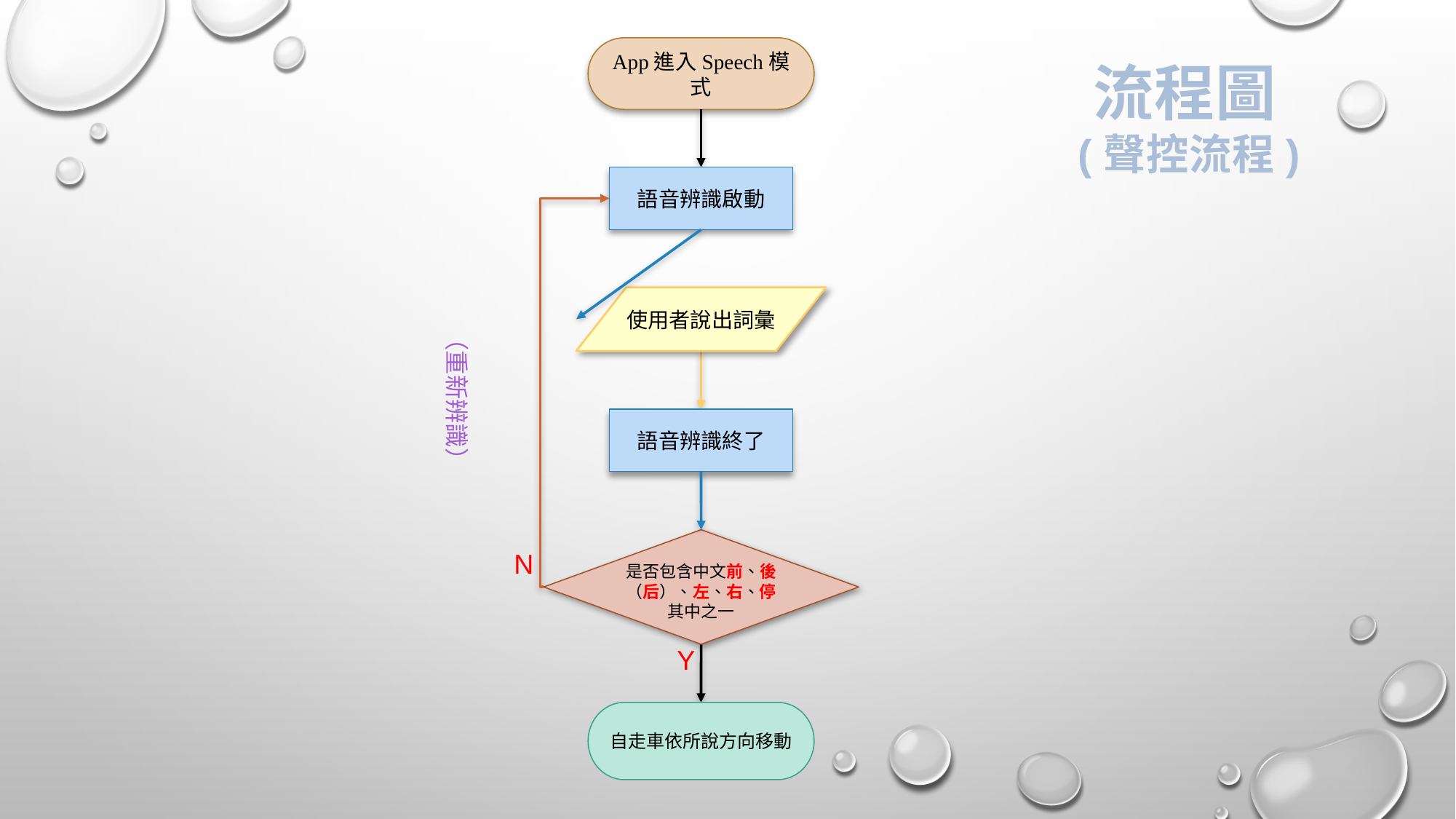

App進入Speech模式
語音辨識啟動
使用者說出詞彙
（重新辨識）
語音辨識終了
是否包含中文前、後（后）、左、右、停其中之一
N
Y
自走車依所說方向移動
        流程圖
(聲控流程)